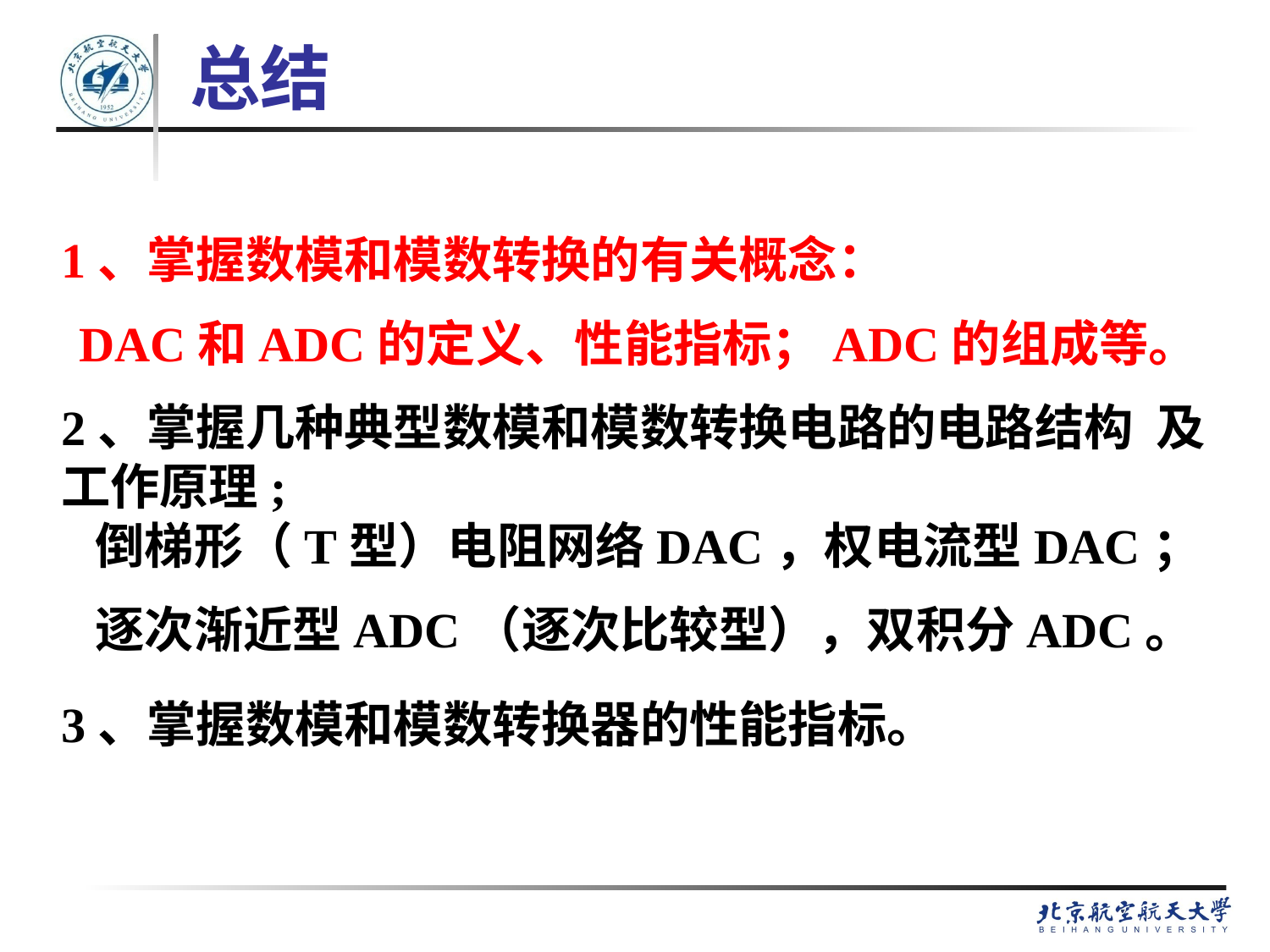

# 总结
1、掌握数模和模数转换的有关概念：
DAC和ADC的定义、性能指标；ADC的组成等。
2、掌握几种典型数模和模数转换电路的电路结构  及工作原理;
  倒梯形（T型）电阻网络DAC，权电流型DAC；
  逐次渐近型ADC（逐次比较型），双积分ADC。
3、掌握数模和模数转换器的性能指标。